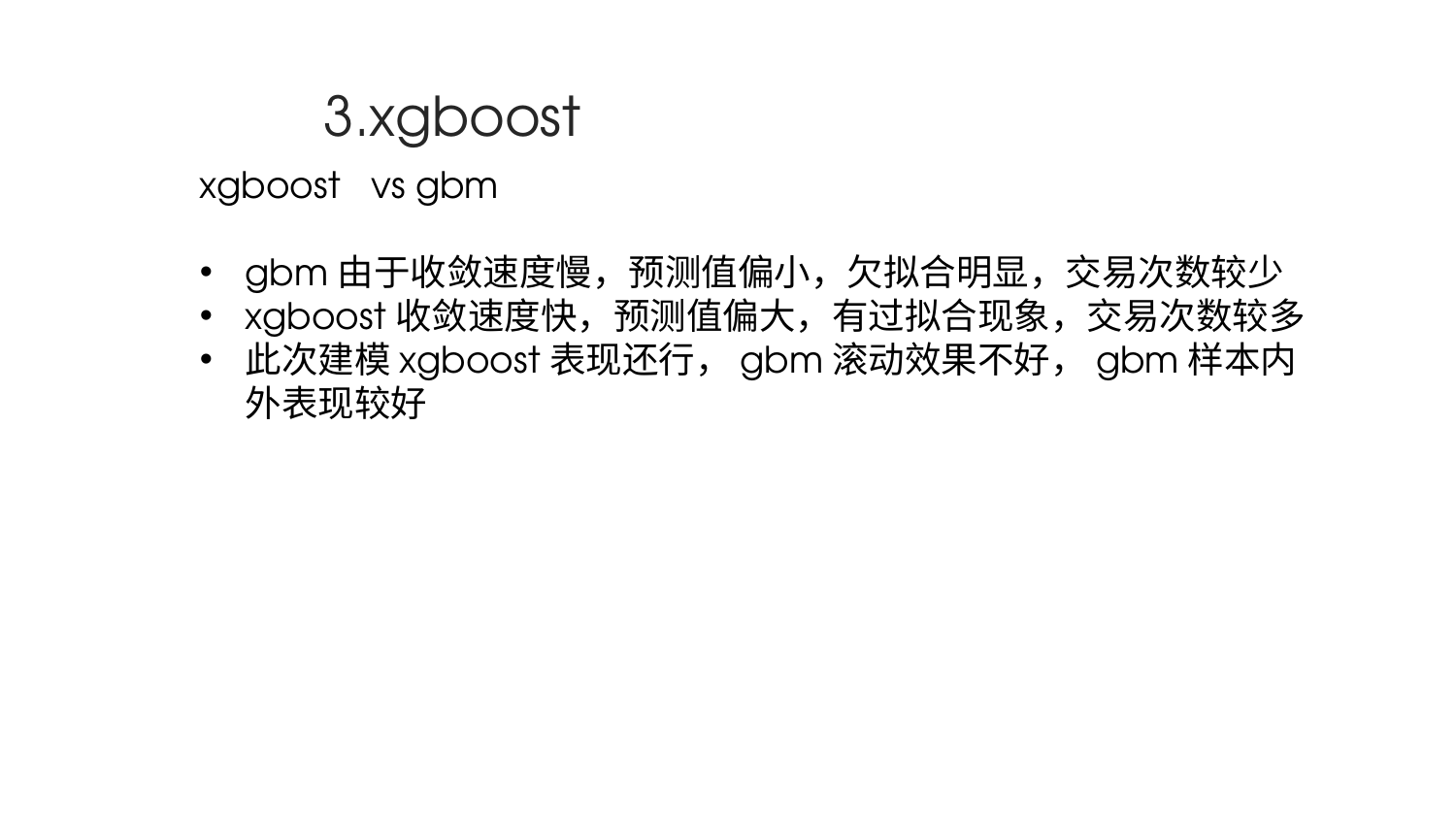

# 3.xgboost
xgboost   vs gbm

gbm由于收敛速度慢，预测值偏小，欠拟合明显，交易次数较少
xgboost收敛速度快，预测值偏大，有过拟合现象，交易次数较多
此次建模xgboost表现还行，gbm滚动效果不好，gbm样本内外表现较好